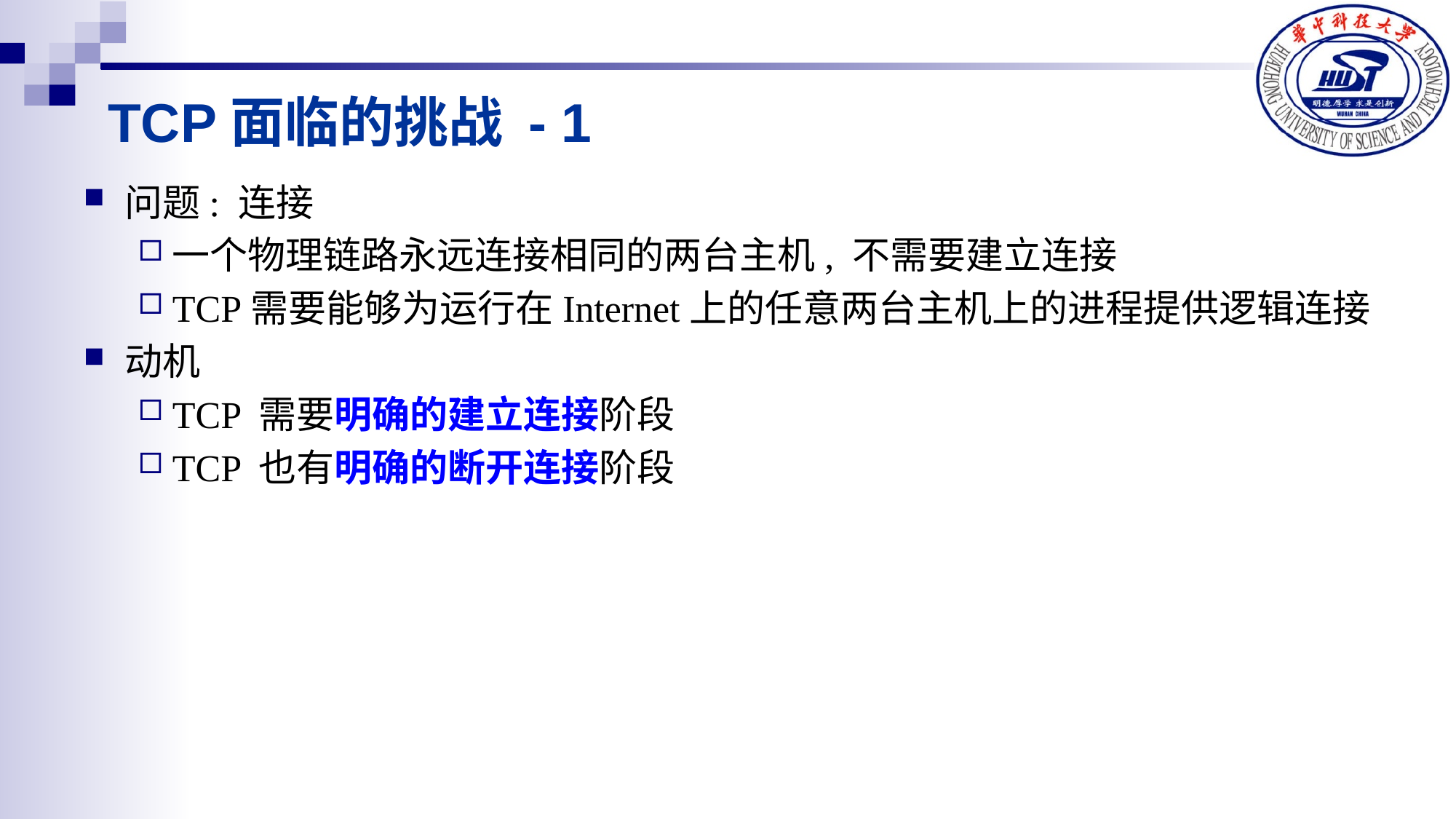

# TCP面临的挑战 - 1
问题: 连接
一个物理链路永远连接相同的两台主机, 不需要建立连接
TCP需要能够为运行在Internet上的任意两台主机上的进程提供逻辑连接
动机
TCP 需要明确的建立连接阶段
TCP 也有明确的断开连接阶段